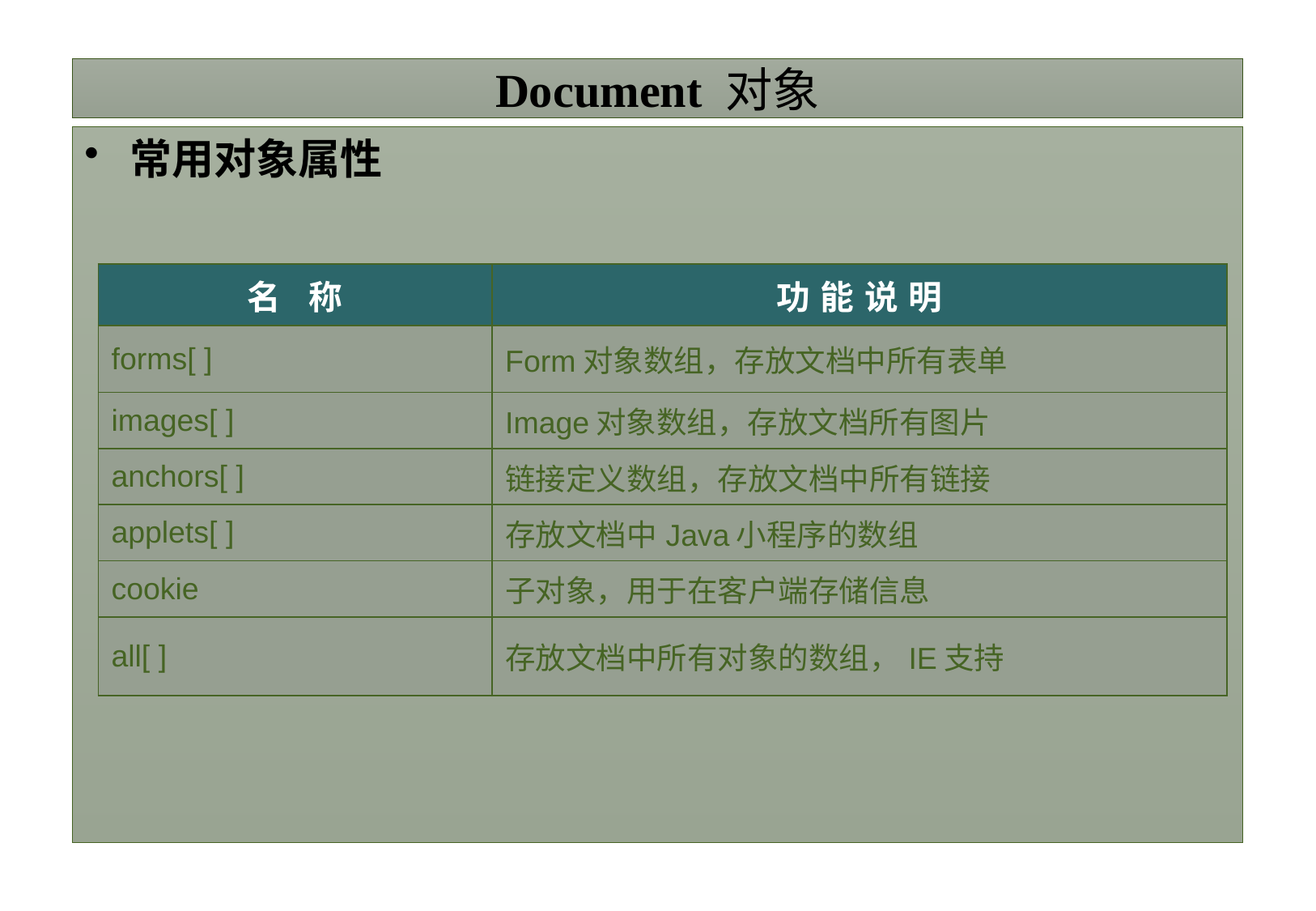

# Document 对象
常用对象属性
| 名 称 | 功能说明 |
| --- | --- |
| forms[ ] | Form对象数组，存放文档中所有表单 |
| images[ ] | Image对象数组，存放文档所有图片 |
| anchors[ ] | 链接定义数组，存放文档中所有链接 |
| applets[ ] | 存放文档中Java小程序的数组 |
| cookie | 子对象，用于在客户端存储信息 |
| all[ ] | 存放文档中所有对象的数组，IE支持 |